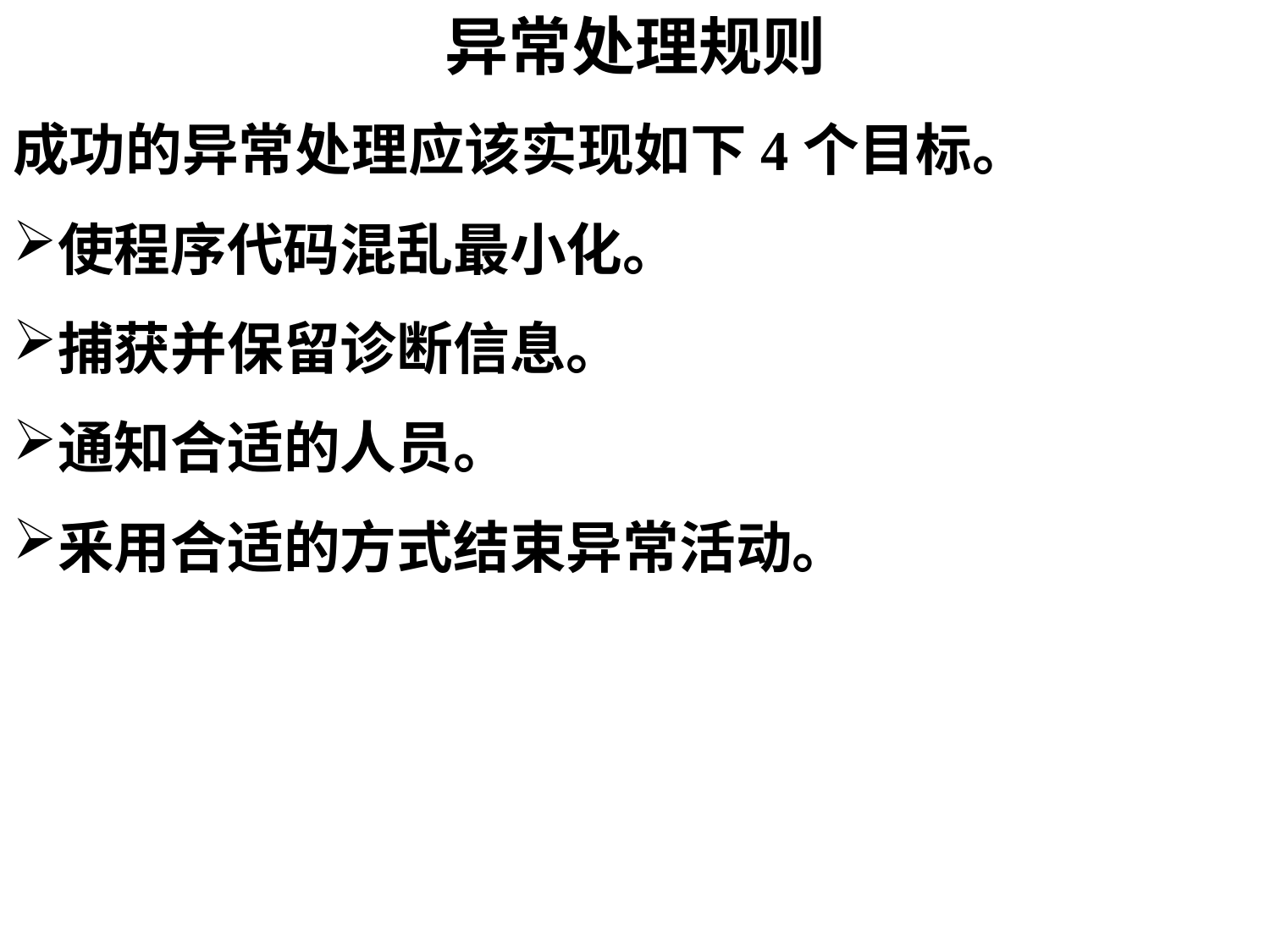

异常处理规则
成功的异常处理应该实现如下4个目标。
使程序代码混乱最小化。
捕获并保留诊断信息。
通知合适的人员。
釆用合适的方式结束异常活动。